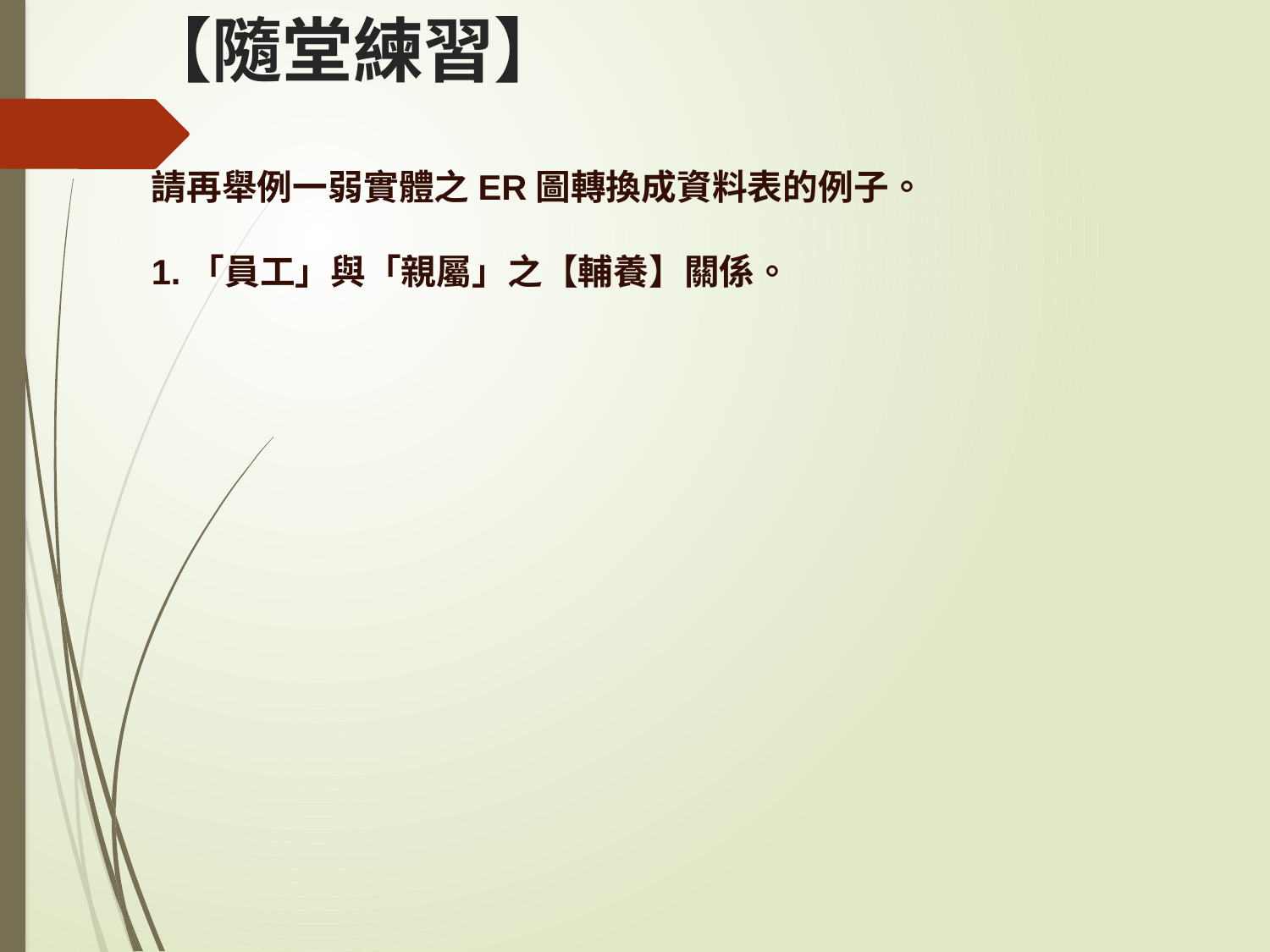

# 【隨堂練習】
請再舉例一弱實體之ER圖轉換成資料表的例子。

1.「員工」與「親屬」之【輔養】關係。